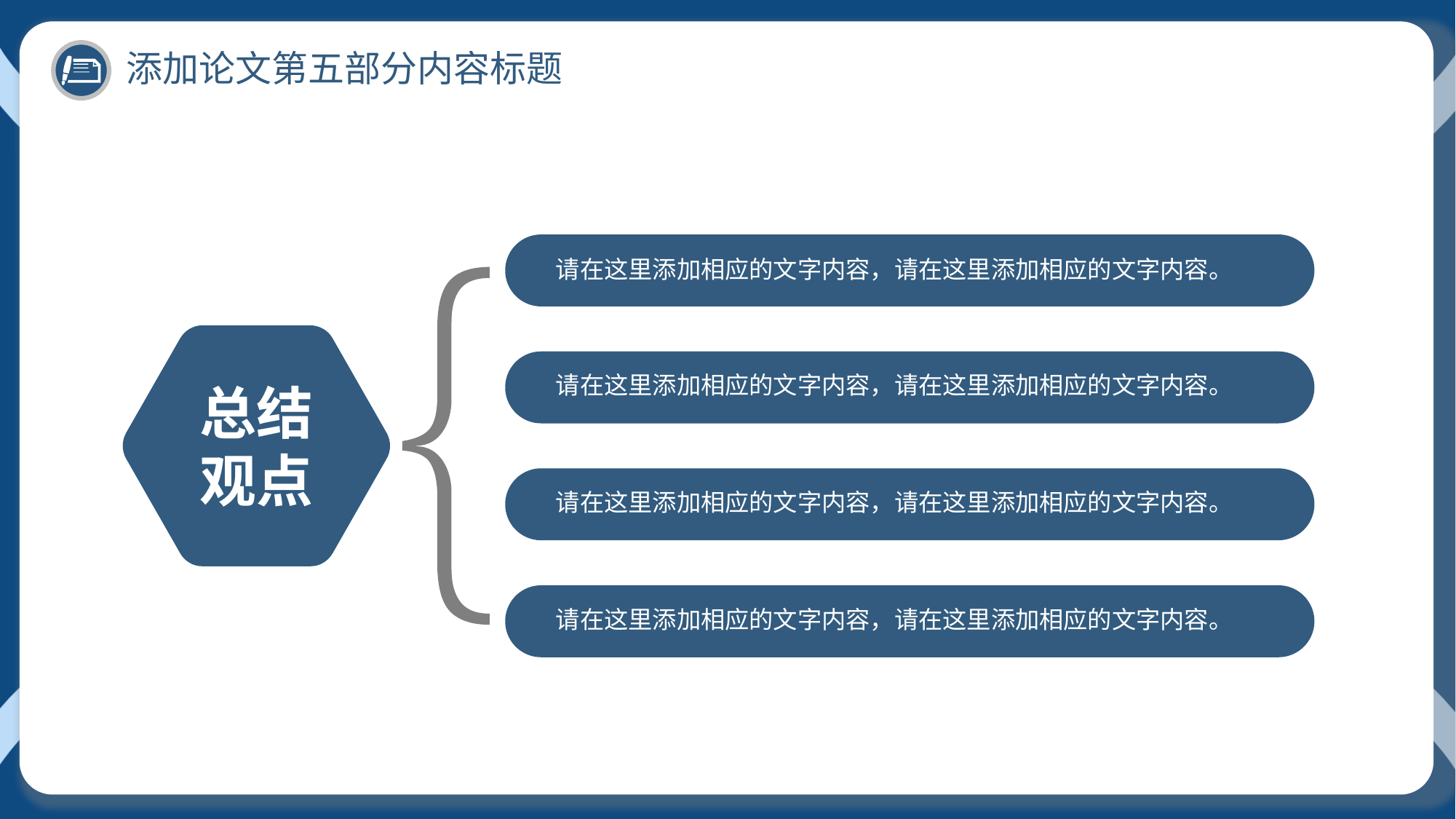

添加论文第五部分内容标题

请在这里添加相应的文字内容，请在这里添加相应的文字内容。

总结观点
请在这里添加相应的文字内容，请在这里添加相应的文字内容。

请在这里添加相应的文字内容，请在这里添加相应的文字内容。

请在这里添加相应的文字内容，请在这里添加相应的文字内容。